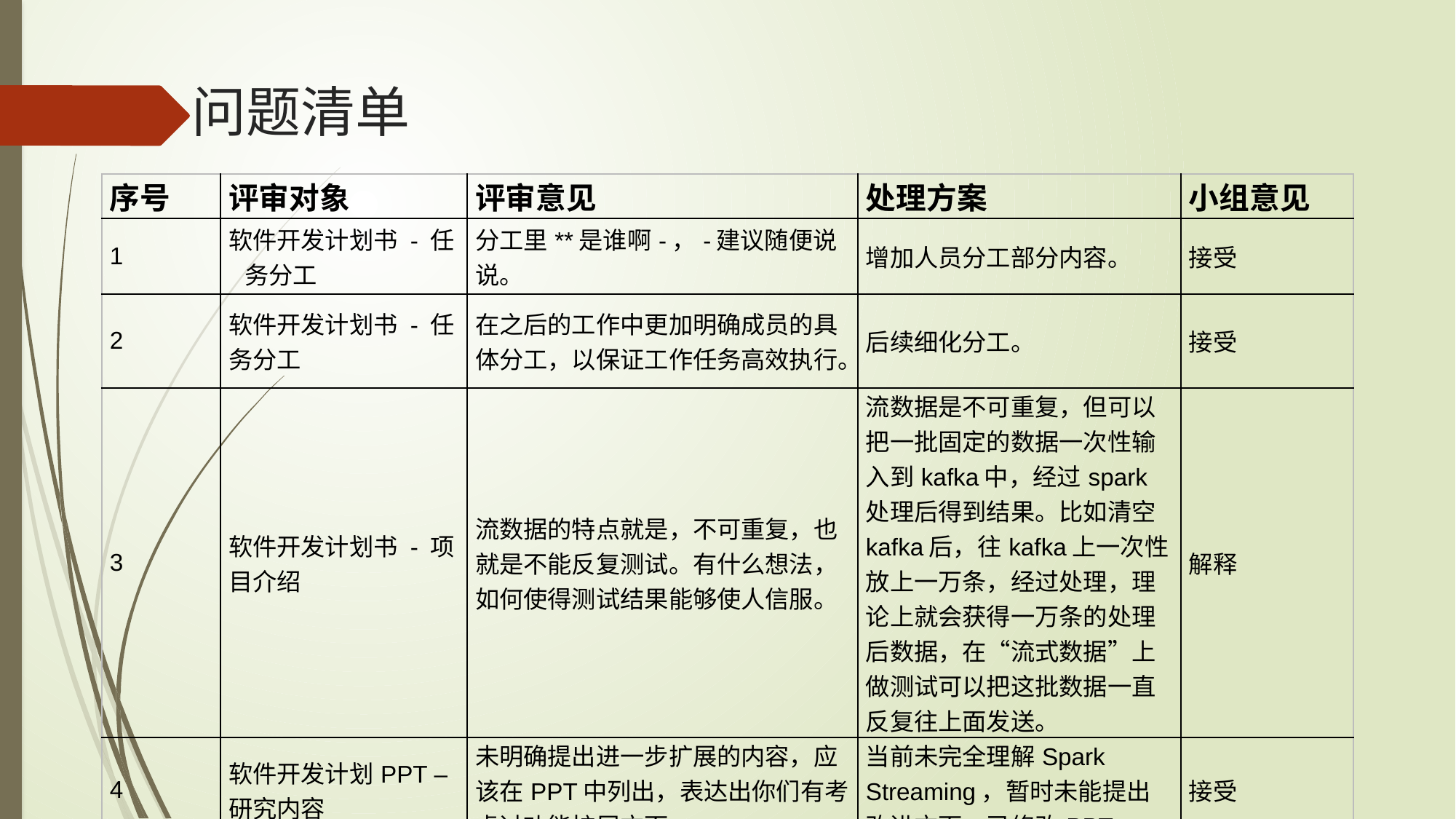

# 问题清单
| 序号 | 评审对象 | 评审意见 | 处理方案 | 小组意见 |
| --- | --- | --- | --- | --- |
| 1 | 软件开发计划书 - 任务分工 | 分工里\*\*是谁啊-，-建议随便说说。 | 增加人员分工部分内容。 | 接受 |
| 2 | 软件开发计划书 - 任务分工 | 在之后的工作中更加明确成员的具体分工，以保证工作任务高效执行。 | 后续细化分工。 | 接受 |
| 3 | 软件开发计划书 - 项目介绍 | 流数据的特点就是，不可重复，也就是不能反复测试。有什么想法，如何使得测试结果能够使人信服。 | 流数据是不可重复，但可以把一批固定的数据一次性输入到kafka中，经过spark处理后得到结果。比如清空kafka后，往kafka上一次性放上一万条，经过处理，理论上就会获得一万条的处理后数据，在“流式数据”上做测试可以把这批数据一直反复往上面发送。 | 解释 |
| 4 | 软件开发计划PPT – 研究内容 | 未明确提出进一步扩展的内容，应该在PPT中列出，表达出你们有考虑过功能扩展方面。 | 当前未完全理解Spark Streaming，暂时未能提出改进方面。已修改PPT。 | 接受 |